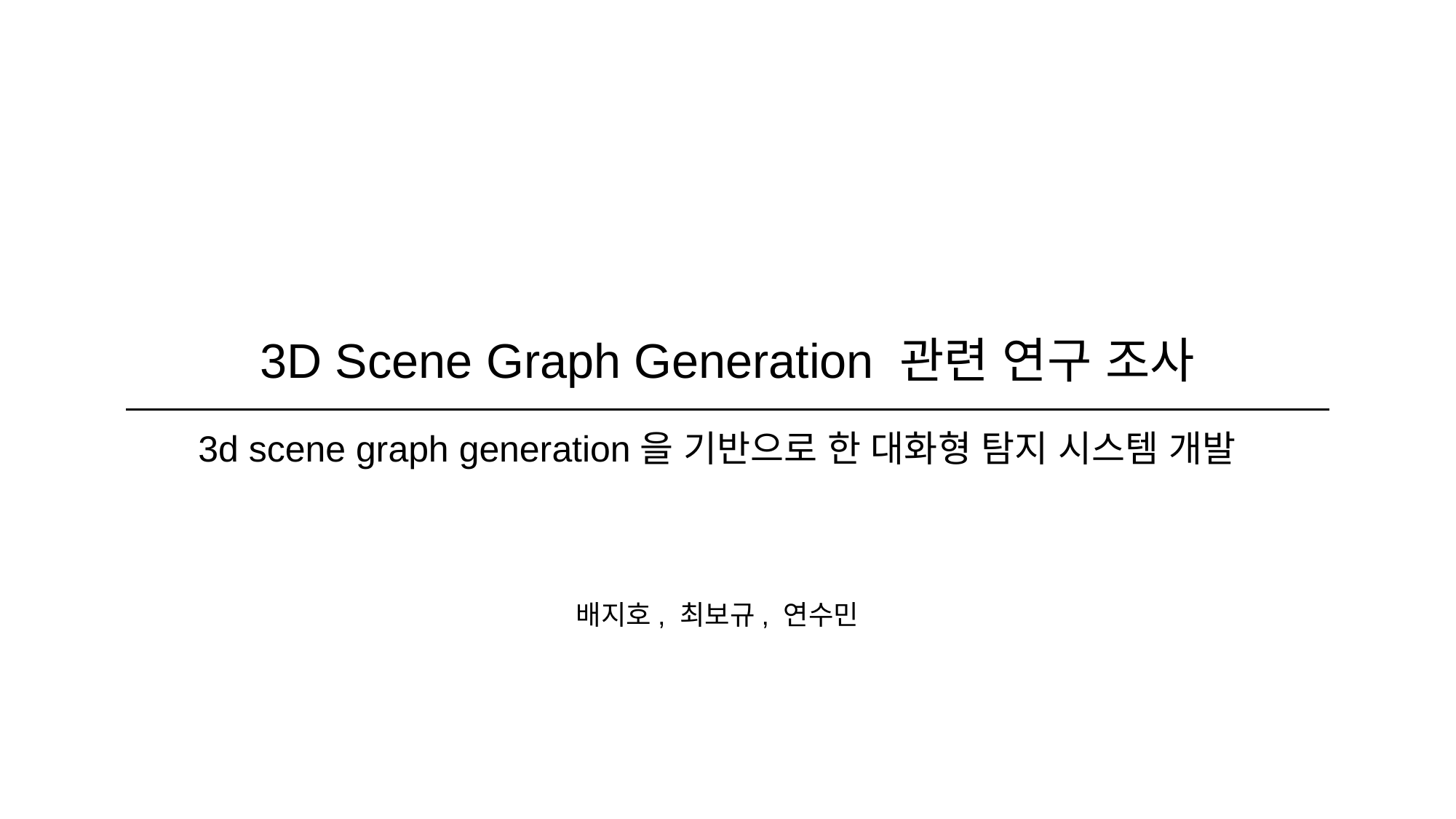

# 3D Scene Graph Generation 관련 연구 조사
3d scene graph generation을 기반으로 한 대화형 탐지 시스템 개발
배지호, 최보규, 연수민